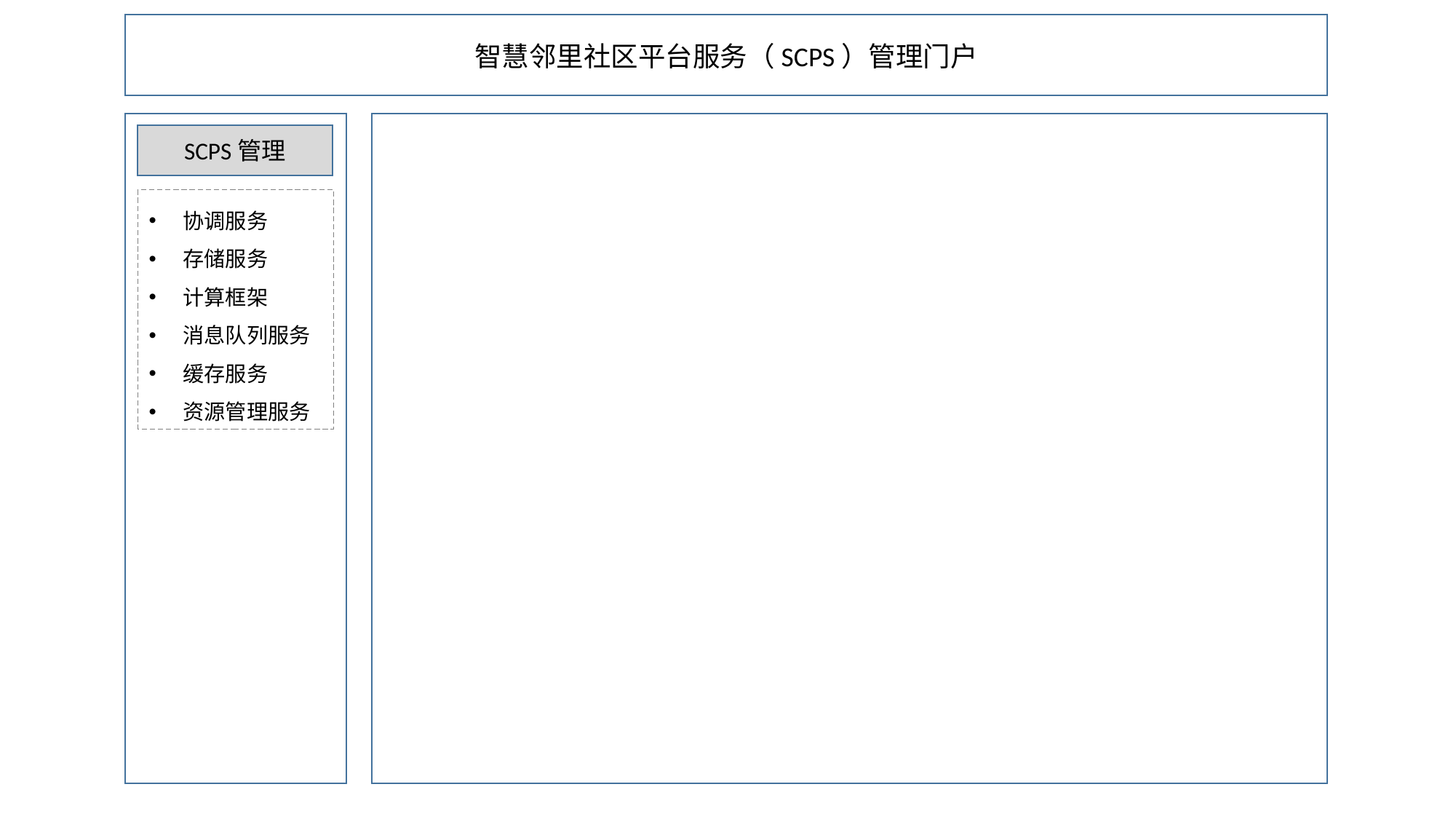

智慧邻里社区平台服务（SCPS）管理门户

SCPS管理
协调服务
存储服务
计算框架
消息队列服务
缓存服务
资源管理服务